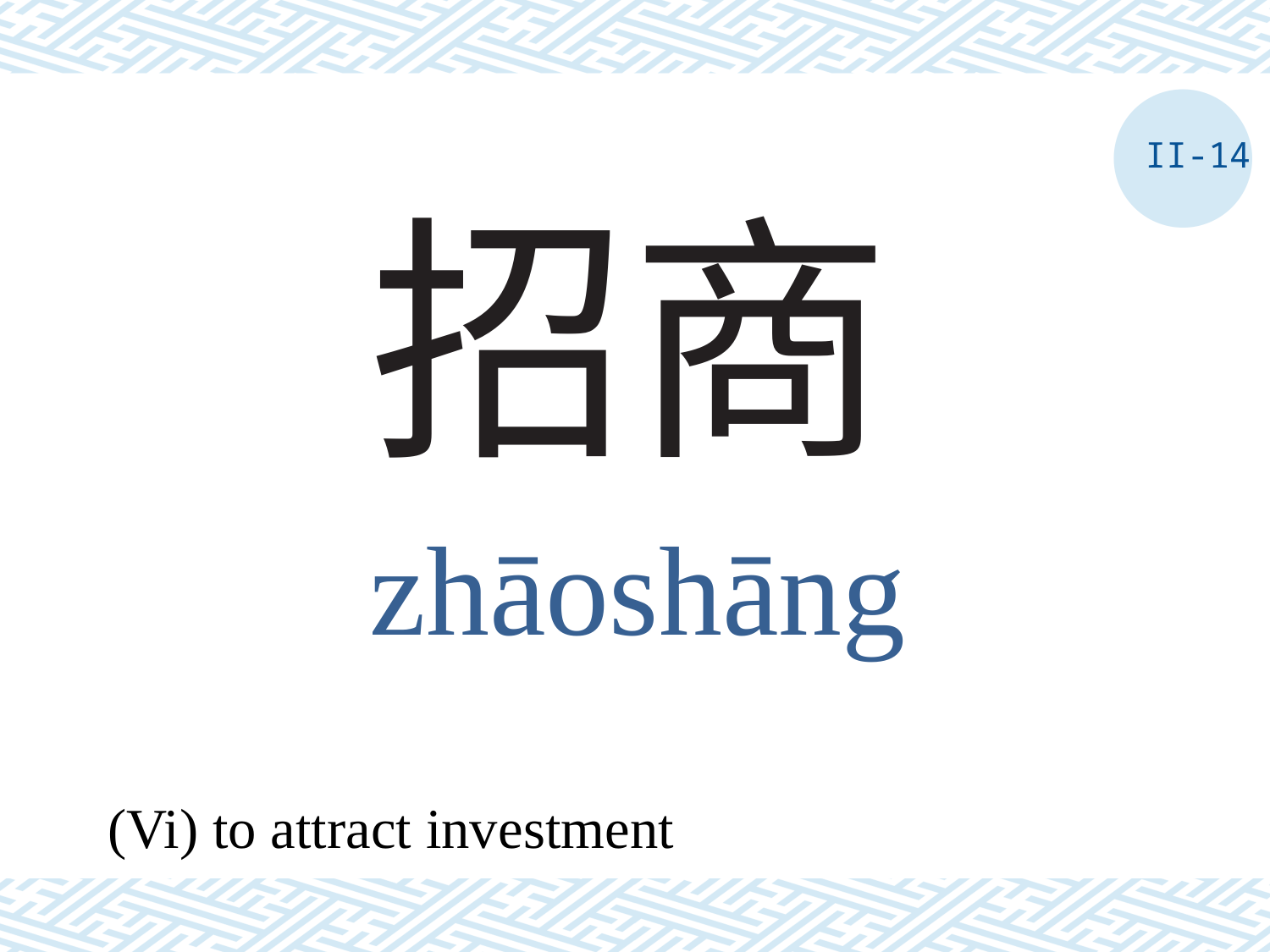

II-14

# 招商
zhāoshāng
(Vi) to attract investment